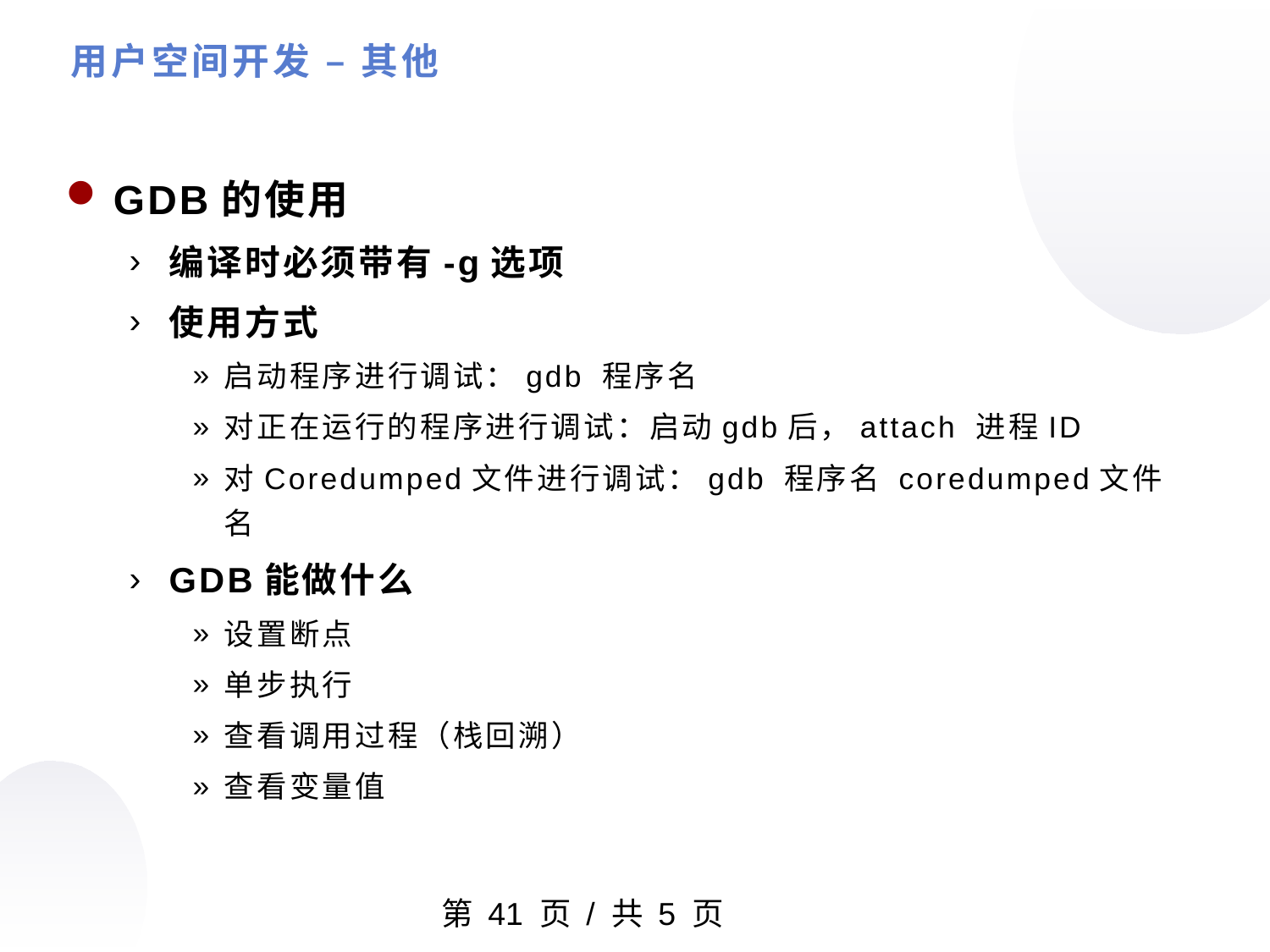

用户空间开发 – 其他

GDB的使用
编译时必须带有-g选项
使用方式
启动程序进行调试：gdb 程序名
对正在运行的程序进行调试：启动gdb后，attach 进程ID
对Coredumped文件进行调试：gdb 程序名 coredumped文件名
GDB能做什么
设置断点
单步执行
查看调用过程（栈回溯）
查看变量值

第 41 页 / 共 5 页